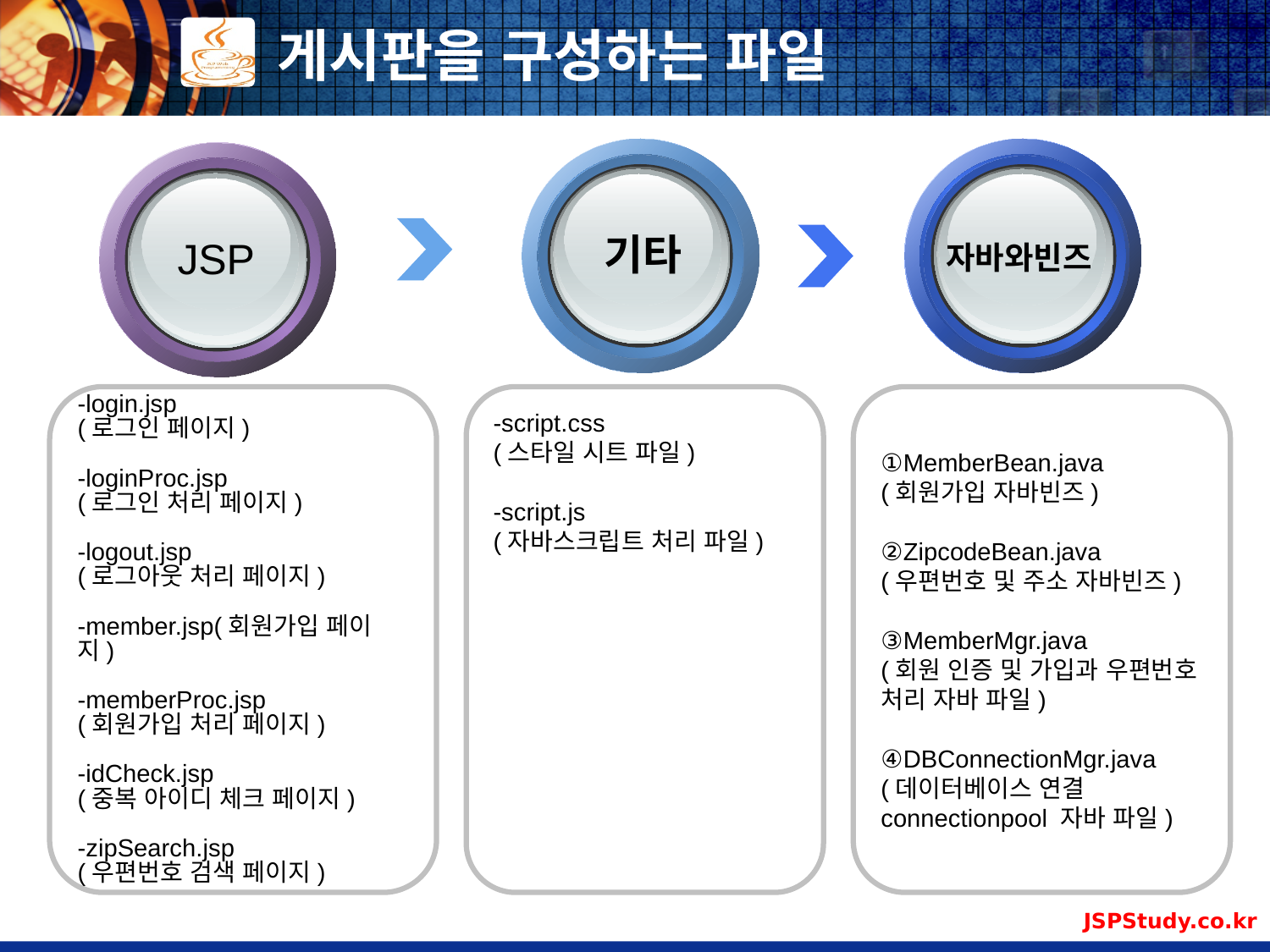

# 게시판을 구성하는 파일

기타

JSP
자바와빈즈
-login.jsp
(로그인 페이지)

-loginProc.jsp
(로그인 처리 페이지)

-logout.jsp
(로그아웃 처리 페이지)

-member.jsp(회원가입 페이지)

-memberProc.jsp
(회원가입 처리 페이지)

-idCheck.jsp
(중복 아이디 체크 페이지)

-zipSearch.jsp
(우편번호 검색 페이지)
-script.css
(스타일 시트 파일)

-script.js
(자바스크립트 처리 파일)
①MemberBean.java
(회원가입 자바빈즈)

②ZipcodeBean.java
(우편번호 및 주소 자바빈즈)

③MemberMgr.java
(회원 인증 및 가입과 우편번호 처리 자바 파일)

④DBConnectionMgr.java
(데이터베이스 연결 connectionpool 자바 파일)
JSPStudy.co.kr